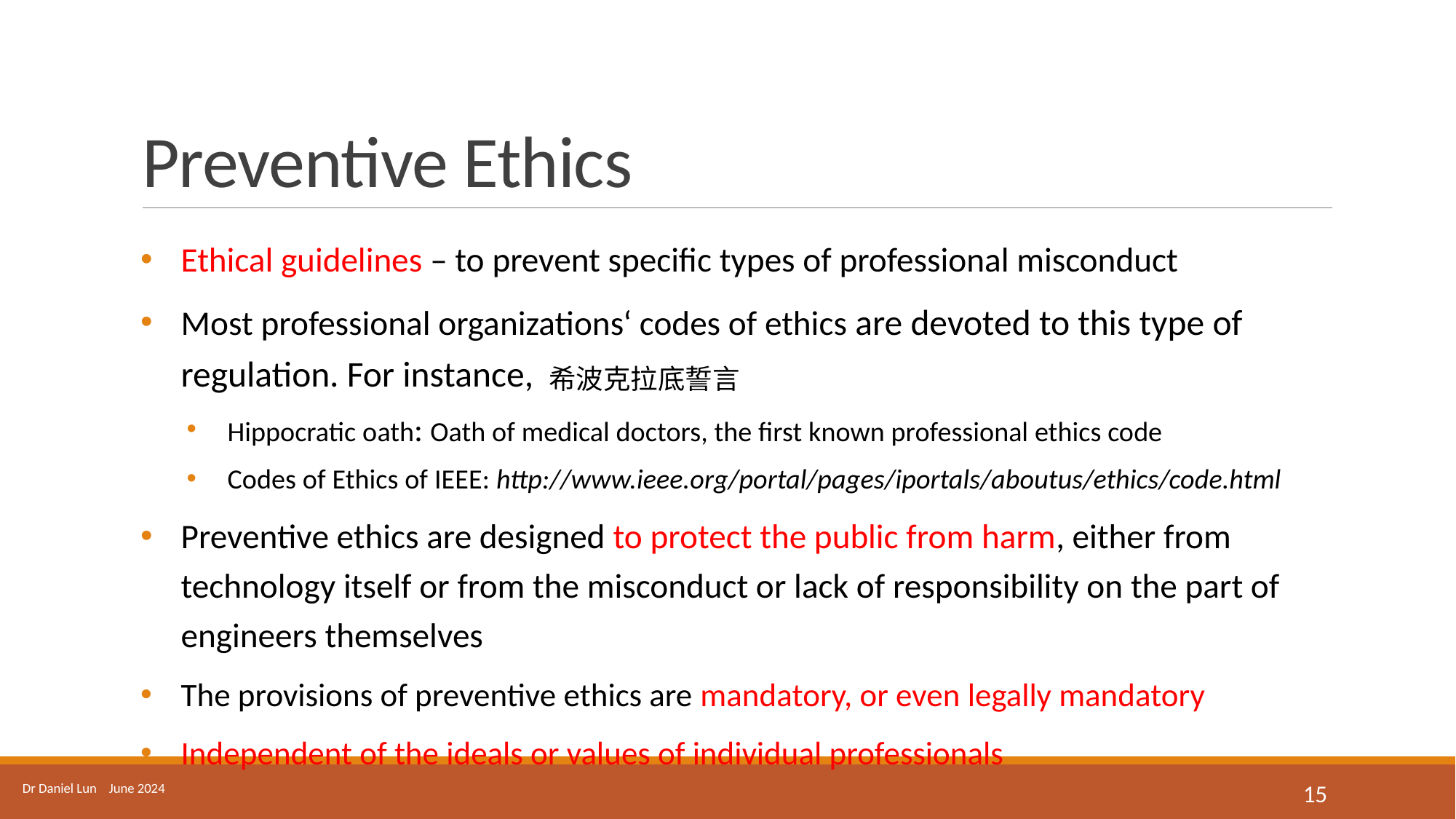

# Preventive Ethics
Ethical guidelines – to prevent specific types of professional misconduct
Most professional organizations‘ codes of ethics are devoted to this type of regulation. For instance,
Hippocratic oath: Oath of medical doctors, the first known professional ethics code
Codes of Ethics of IEEE: http://www.ieee.org/portal/pages/iportals/aboutus/ethics/code.html
Preventive ethics are designed to protect the public from harm, either from technology itself or from the misconduct or lack of responsibility on the part of engineers themselves
The provisions of preventive ethics are mandatory, or even legally mandatory
Independent of the ideals or values of individual professionals
希波克拉底誓言
Dr Daniel Lun    June 2024
15